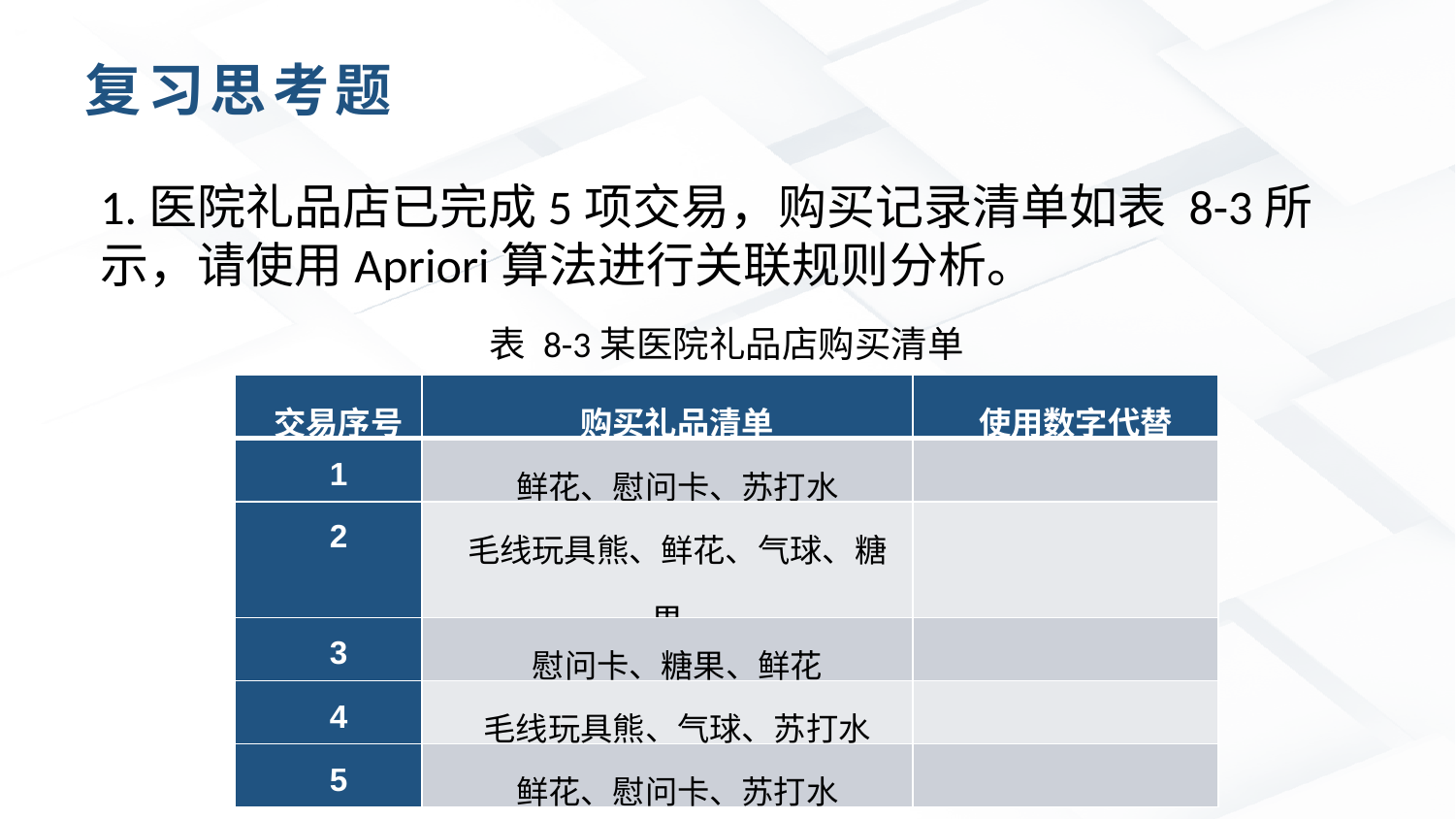

复习思考题
1.医院礼品店已完成5项交易，购买记录清单如表 8-3所示，请使用Apriori算法进行关联规则分析。
表 8-3某医院礼品店购买清单
| 交易序号 | 购买礼品清单 | 使用数字代替 |
| --- | --- | --- |
| 1 | 鲜花、慰问卡、苏打水 |  |
| 2 | 毛线玩具熊、鲜花、气球、糖果 |  |
| 3 | 慰问卡、糖果、鲜花 |  |
| 4 | 毛线玩具熊、气球、苏打水 |  |
| 5 | 鲜花、慰问卡、苏打水 |  |